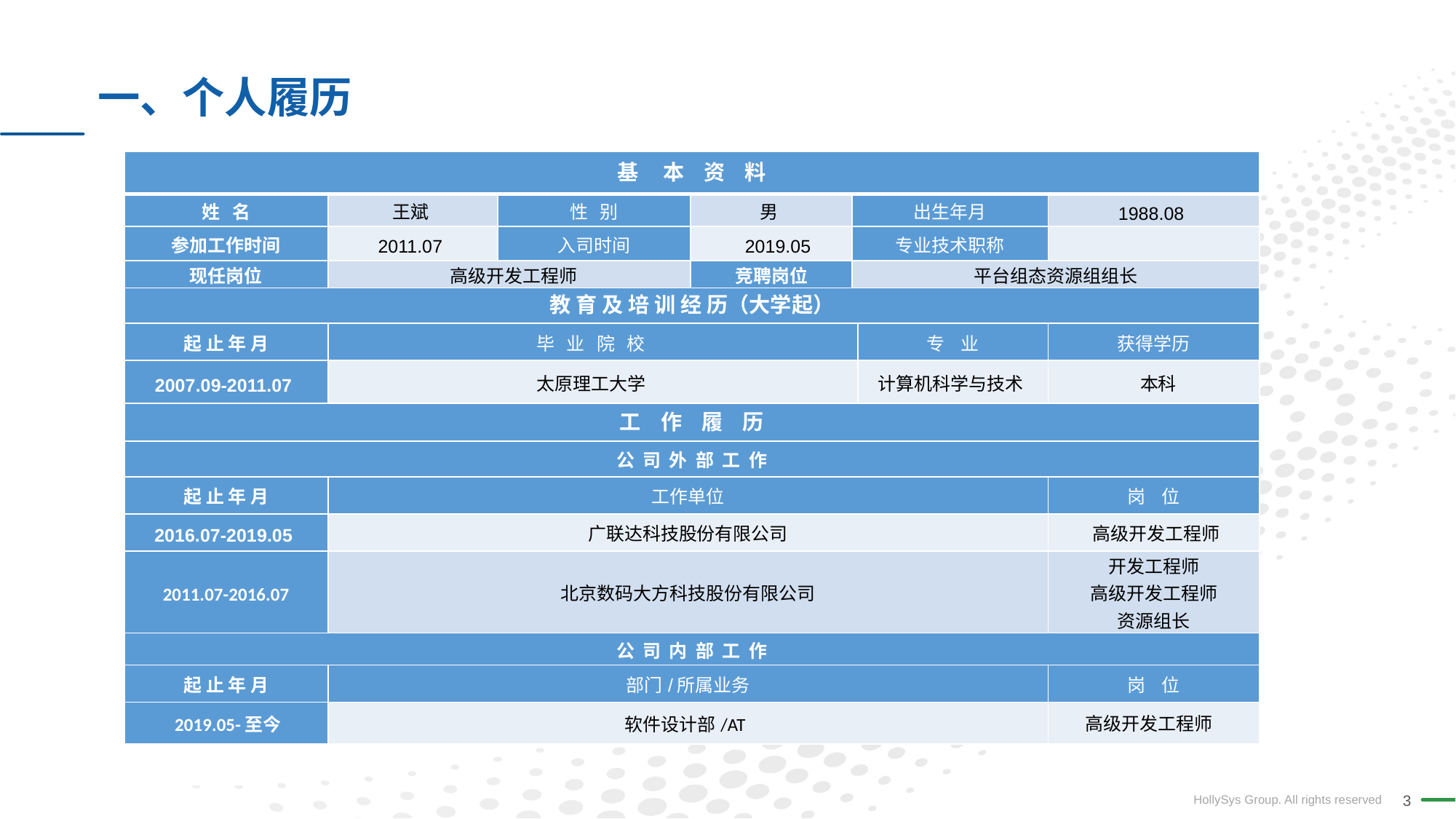

# 一、个人履历
| 基 本 资 料 |  |  |  |  |  |  |
| --- | --- | --- | --- | --- | --- | --- |
| 姓 名 | 王斌 | 性 别 | 男 | 出生年月 |  | 1988.08 |
| 参加工作时间 | 2011.07 | 入司时间 | 2019.05 | 专业技术职称 |  |  |
| 现任岗位 | 高级开发工程师 |  | 竞聘岗位 | 平台组态资源组组长 |  |  |
| 教 育 及 培 训 经 历（大学起） |  |  |  |  |  |  |
| 起 止 年 月 | 毕 业 院 校 |  |  |  | 专 业 | 获得学历 |
| 2007.09-2011.07 | 太原理工大学 |  |  |  | 计算机科学与技术 | 本科 |
| 工 作 履 历 |  |  |  |  |  |  |
| 公 司 外 部 工 作 |  |  |  |  |  |  |
| 起 止 年 月 | 工作单位 |  |  |  |  | 岗 位 |
| 2016.07-2019.05 | 广联达科技股份有限公司 |  |  |  |  | 高级开发工程师 |
| 2011.07-2016.07 | 北京数码大方科技股份有限公司 |  |  |  |  | 开发工程师 高级开发工程师 资源组长 |
| 公 司 内 部 工 作 |  |  |  |  |  |  |
| 起 止 年 月 | 部门/所属业务 |  |  |  |  | 岗 位 |
| 2019.05-至今 | 软件设计部/AT |  |  |  |  | 高级开发工程师 |